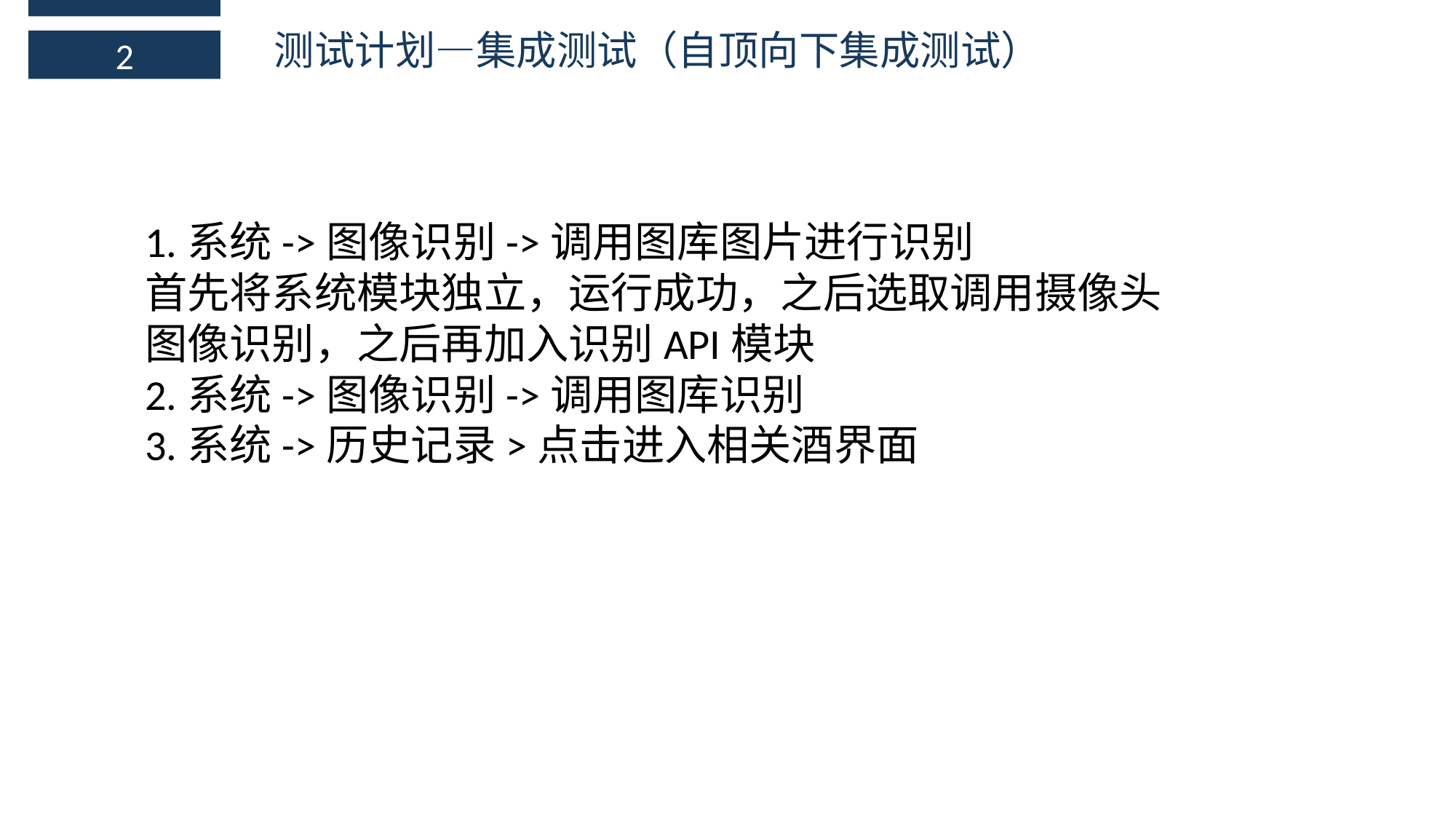

测试计划—集成测试（自顶向下集成测试）
2
1.系统->图像识别->调用图库图片进行识别
首先将系统模块独立，运行成功，之后选取调用摄像头图像识别，之后再加入识别API模块
2.系统->图像识别->调用图库识别
3.系统->历史记录>点击进入相关酒界面